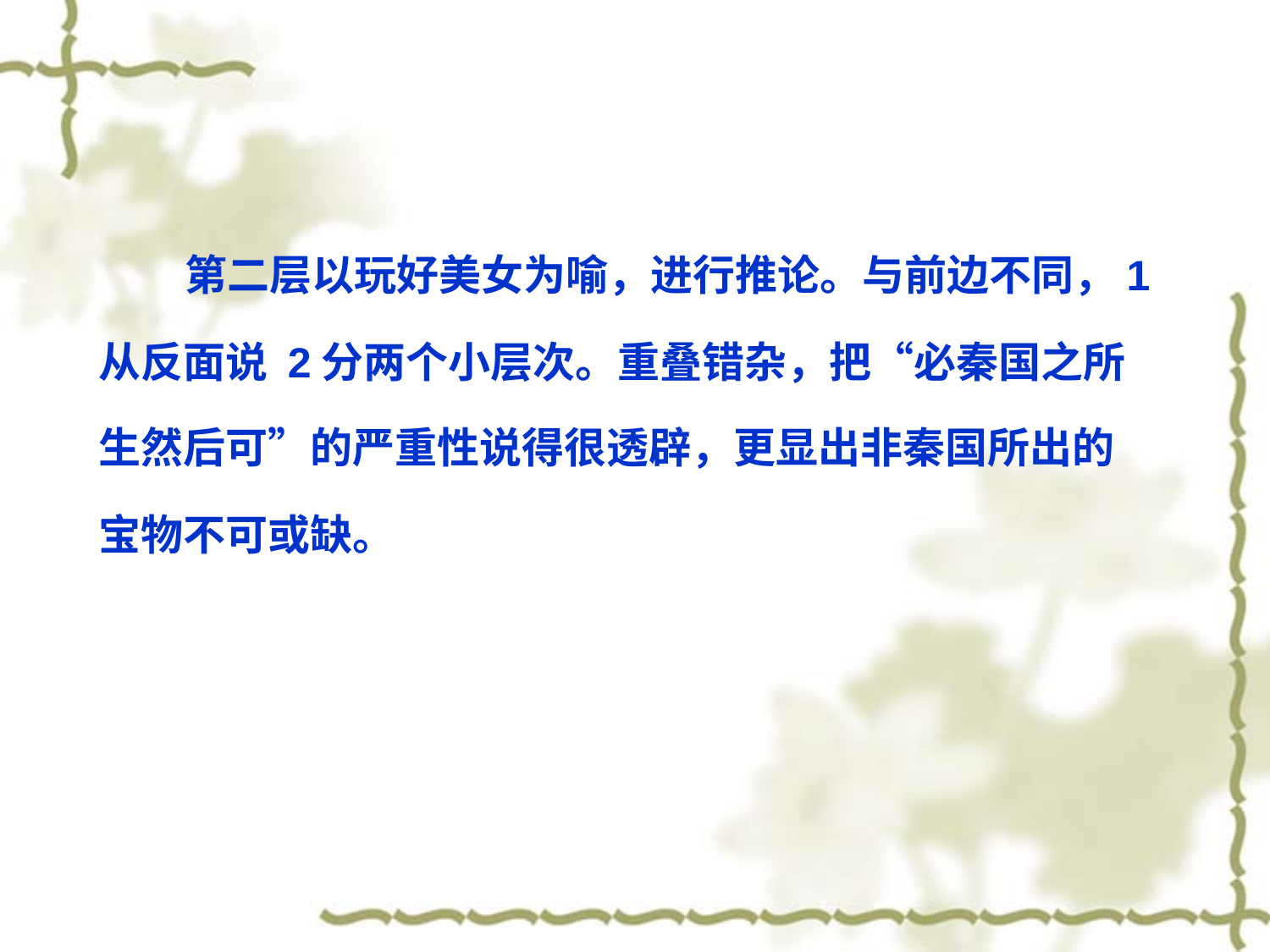

第二层以玩好美女为喻，进行推论。与前边不同，1从反面说 2分两个小层次。重叠错杂，把“必秦国之所生然后可”的严重性说得很透辟，更显出非秦国所出的宝物不可或缺。